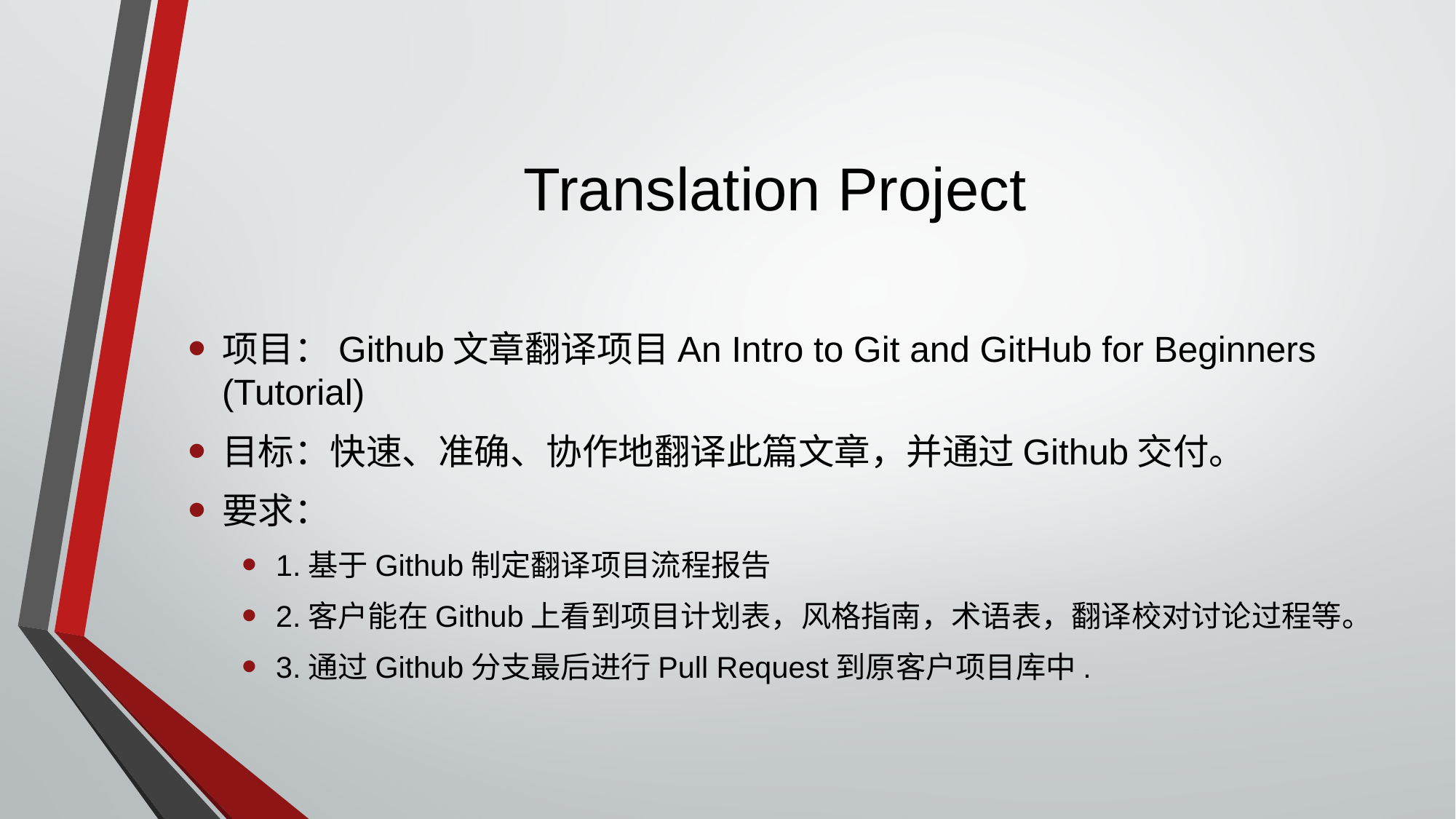

# Translation Project
项目：Github文章翻译项目An Intro to Git and GitHub for Beginners (Tutorial)
目标：快速、准确、协作地翻译此篇文章，并通过Github交付。
要求：
1.基于Github制定翻译项目流程报告
2.客户能在Github上看到项目计划表，风格指南，术语表，翻译校对讨论过程等。
3.通过Github分支最后进行Pull Request到原客户项目库中.